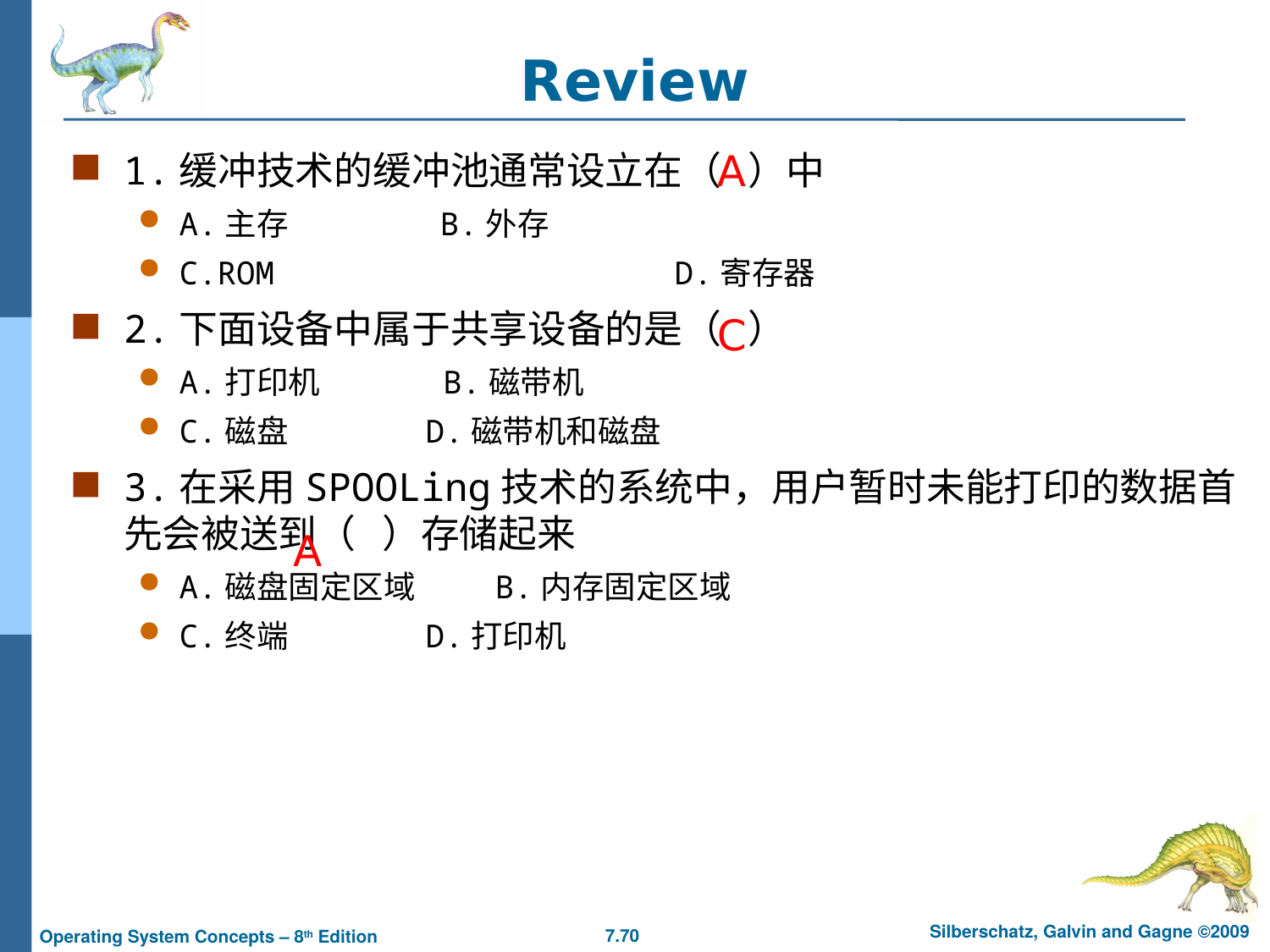

# Review
A
1.缓冲技术的缓冲池通常设立在（   ）中
A.主存                    B.外存
C.ROM                     D.寄存器
2.下面设备中属于共享设备的是（   ）
A.打印机                B.磁带机
C.磁盘                  D.磁带机和磁盘
3.在采用SPOOLing技术的系统中，用户暂时未能打印的数据首先会被送到（   ）存储起来
A.磁盘固定区域          B.内存固定区域
C.终端                  D.打印机
C
A